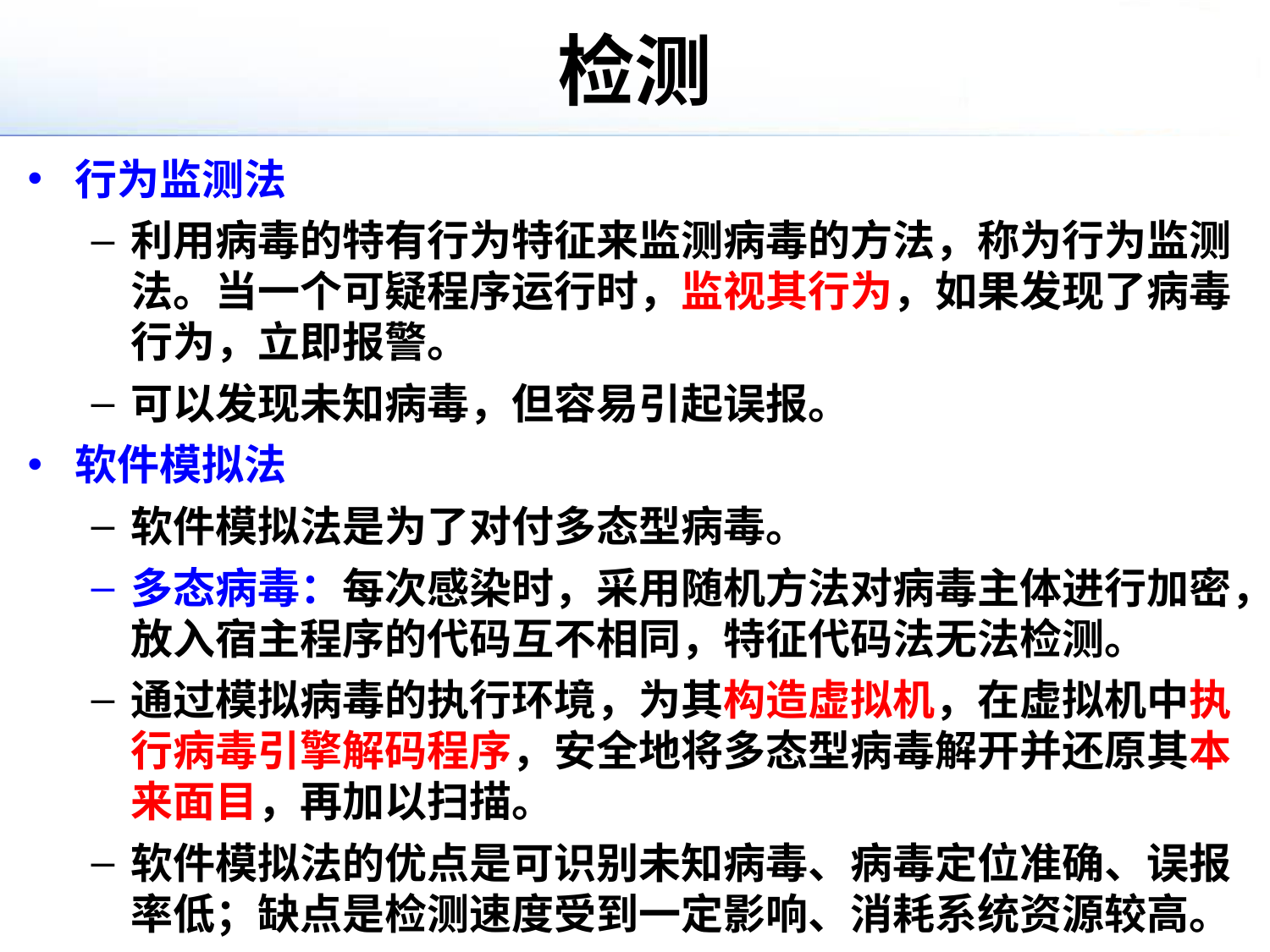

# 检测
行为监测法
利用病毒的特有行为特征来监测病毒的方法，称为行为监测法。当一个可疑程序运行时，监视其行为，如果发现了病毒行为，立即报警。
可以发现未知病毒，但容易引起误报。
软件模拟法
软件模拟法是为了对付多态型病毒。
多态病毒：每次感染时，采用随机方法对病毒主体进行加密，放入宿主程序的代码互不相同，特征代码法无法检测。
通过模拟病毒的执行环境，为其构造虚拟机，在虚拟机中执行病毒引擎解码程序，安全地将多态型病毒解开并还原其本来面目，再加以扫描。
软件模拟法的优点是可识别未知病毒、病毒定位准确、误报率低；缺点是检测速度受到一定影响、消耗系统资源较高。